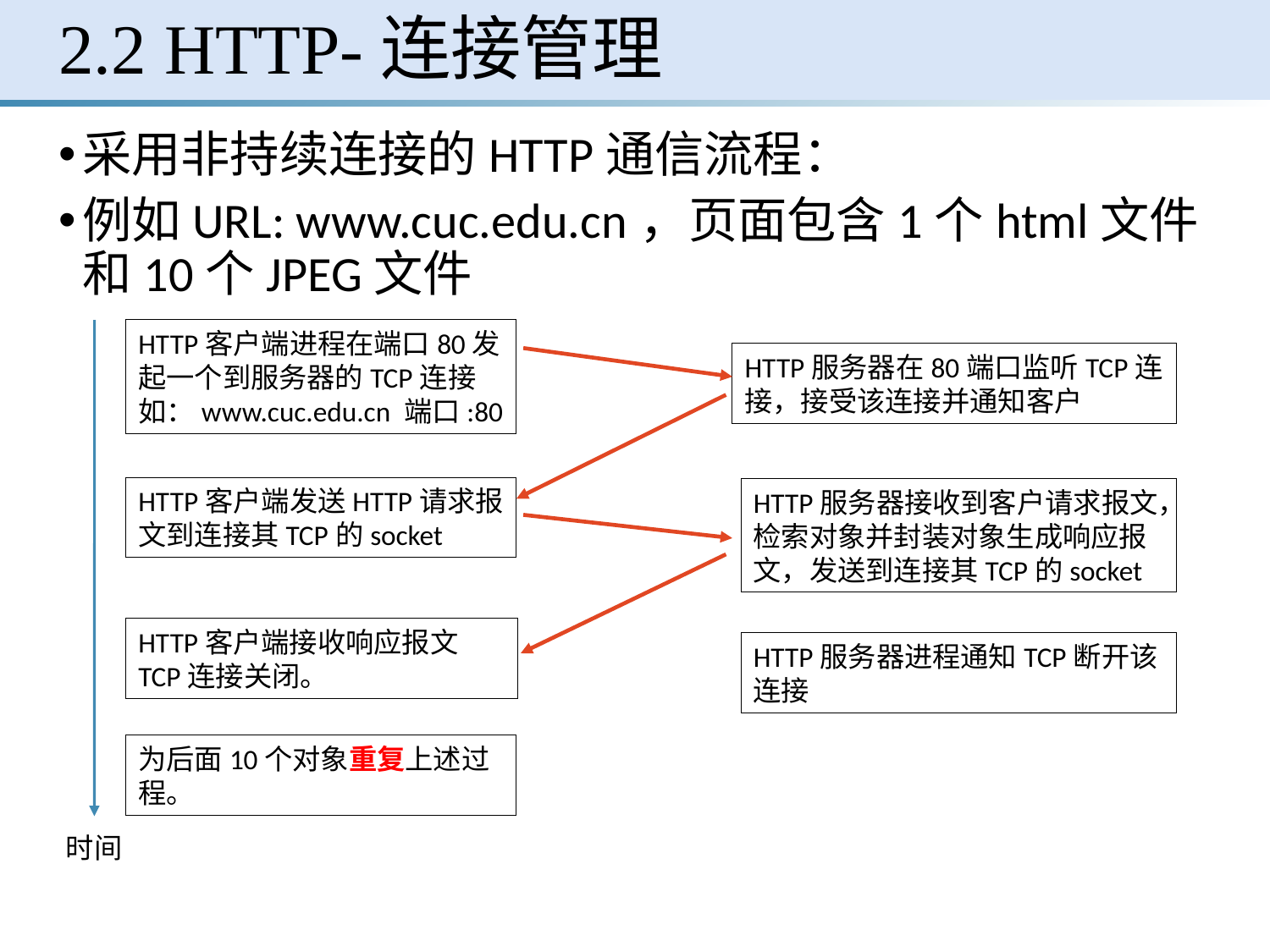

# 2.2 HTTP-连接管理
采用非持续连接的HTTP通信流程：
例如URL: www.cuc.edu.cn，页面包含1个html文件和10个JPEG文件
HTTP客户端进程在端口80发起一个到服务器的TCP连接
如：www.cuc.edu.cn 端口:80
HTTP服务器在80端口监听TCP连接，接受该连接并通知客户
HTTP客户端发送HTTP请求报文到连接其TCP的socket
HTTP服务器接收到客户请求报文，检索对象并封装对象生成响应报文，发送到连接其TCP的socket
HTTP客户端接收响应报文
TCP连接关闭。
HTTP服务器进程通知TCP断开该连接
为后面10个对象重复上述过程。
时间